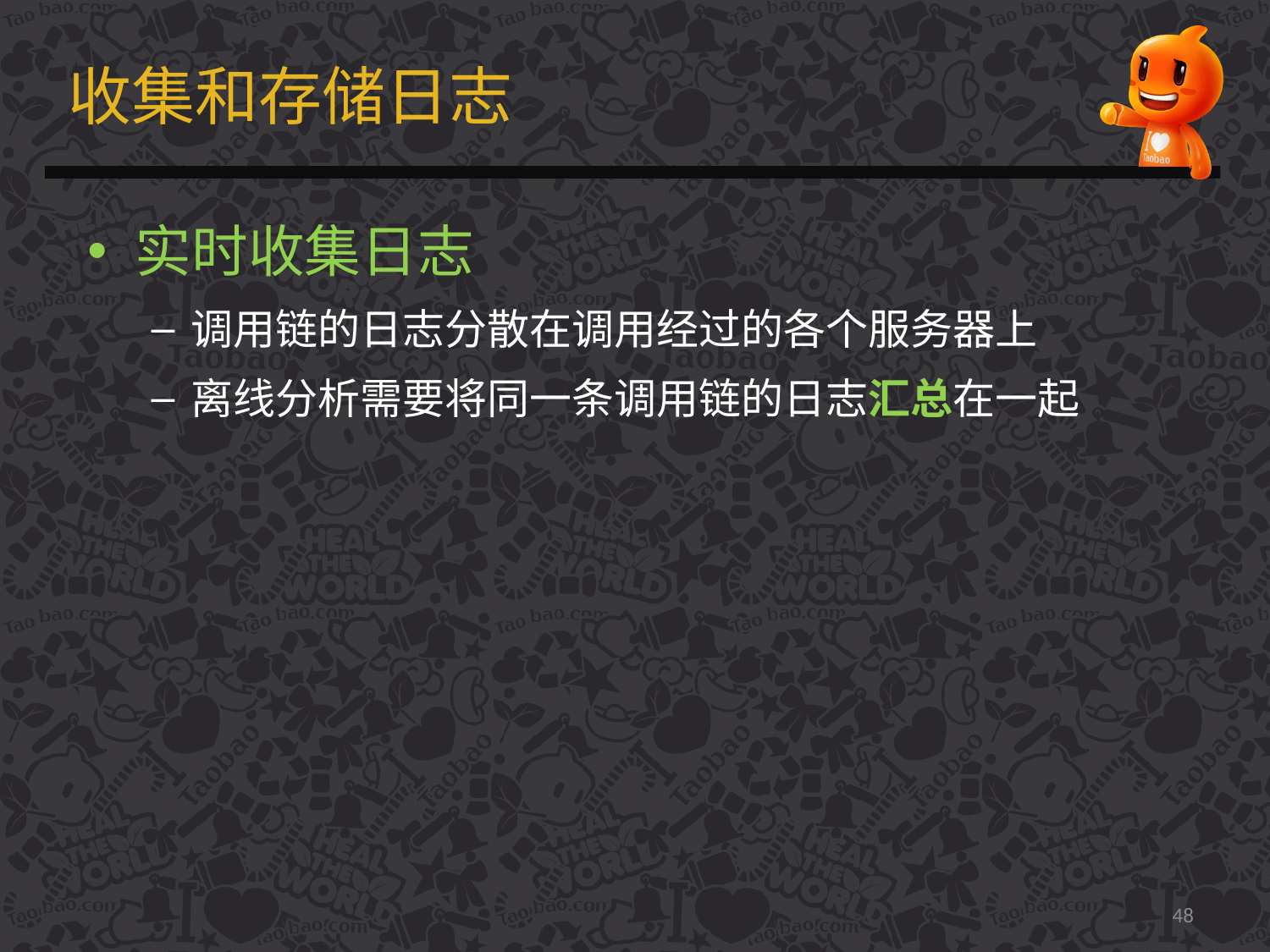

# 收集和存储日志
实时收集日志
调用链的日志分散在调用经过的各个服务器上
离线分析需要将同一条调用链的日志汇总在一起

48